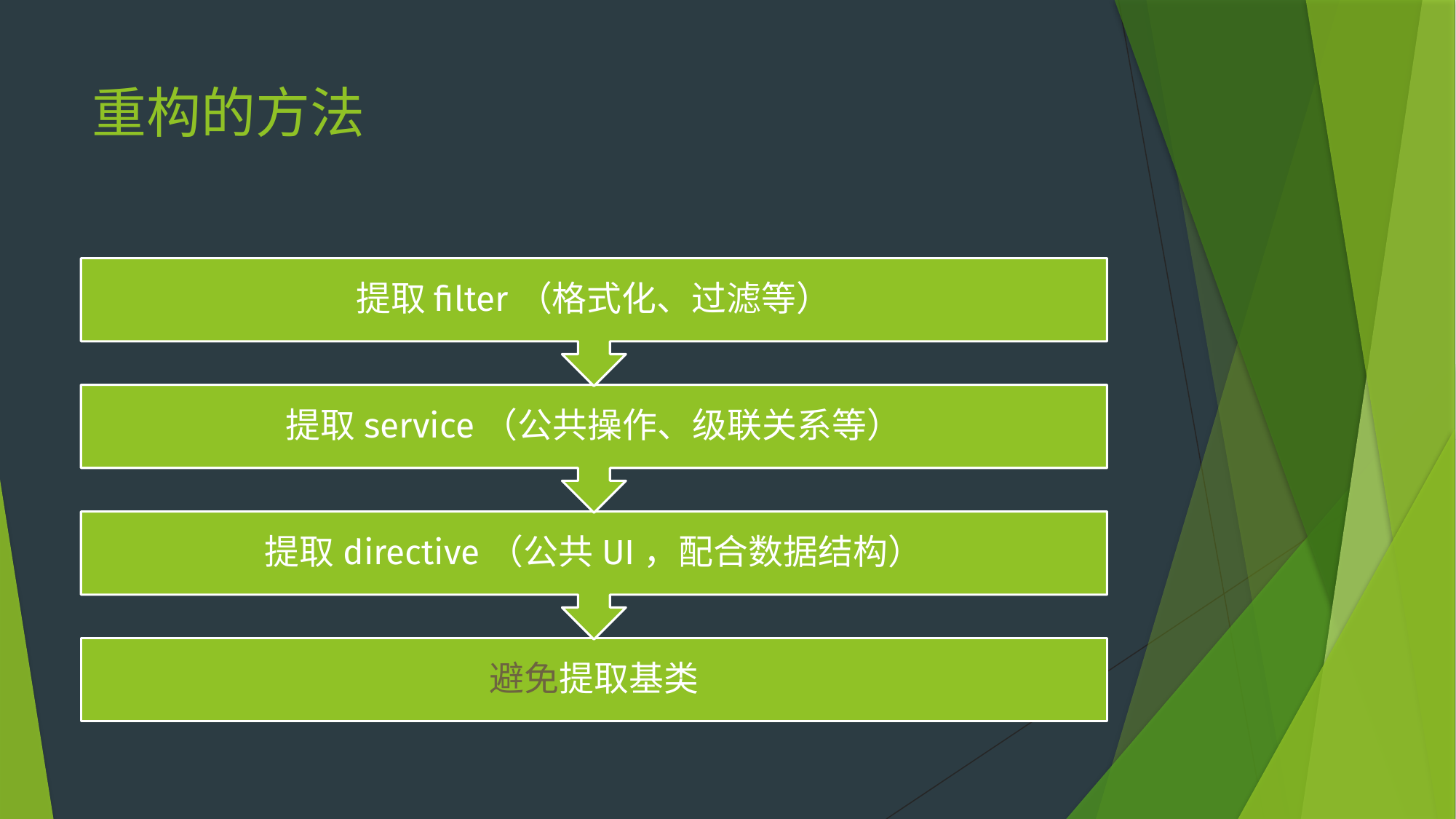

# 重构的方法
避免提取基类
提取directive（公共UI，配合数据结构）
提取service（公共操作、级联关系等）
提取filter（格式化、过滤等）